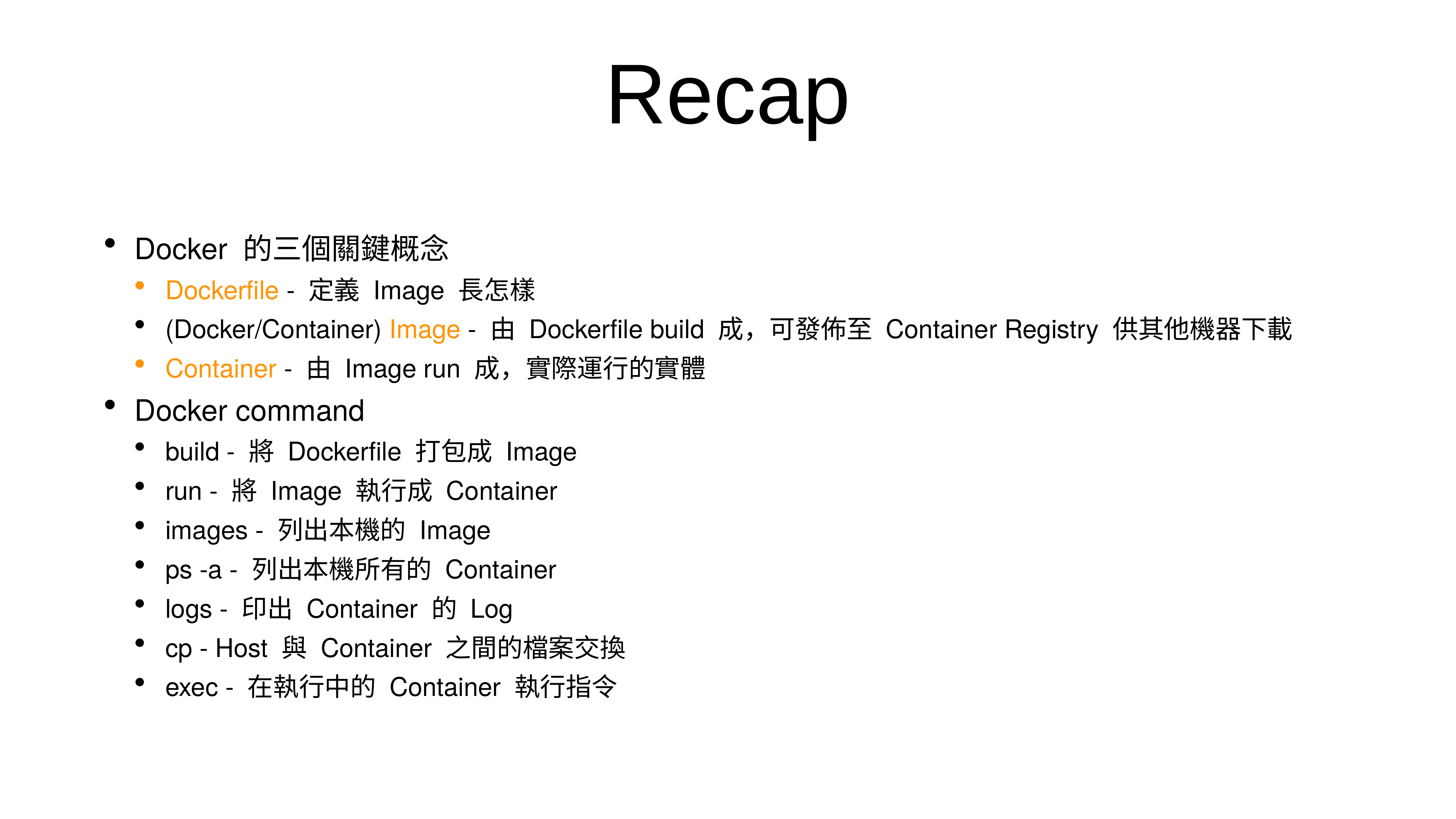

# Recap
Docker 的三個關鍵概念
Dockerfile - 定義 Image 長怎樣
(Docker/Container) Image - 由 Dockerfile build 成，可發佈至 Container Registry 供其他機器下載
Container - 由 Image run 成，實際運行的實體
Docker command
build - 將 Dockerfile 打包成 Image
run - 將 Image 執行成 Container
images - 列出本機的 Image
ps -a - 列出本機所有的 Container
logs - 印出 Container 的 Log
cp - Host 與 Container 之間的檔案交換
exec - 在執行中的 Container 執行指令